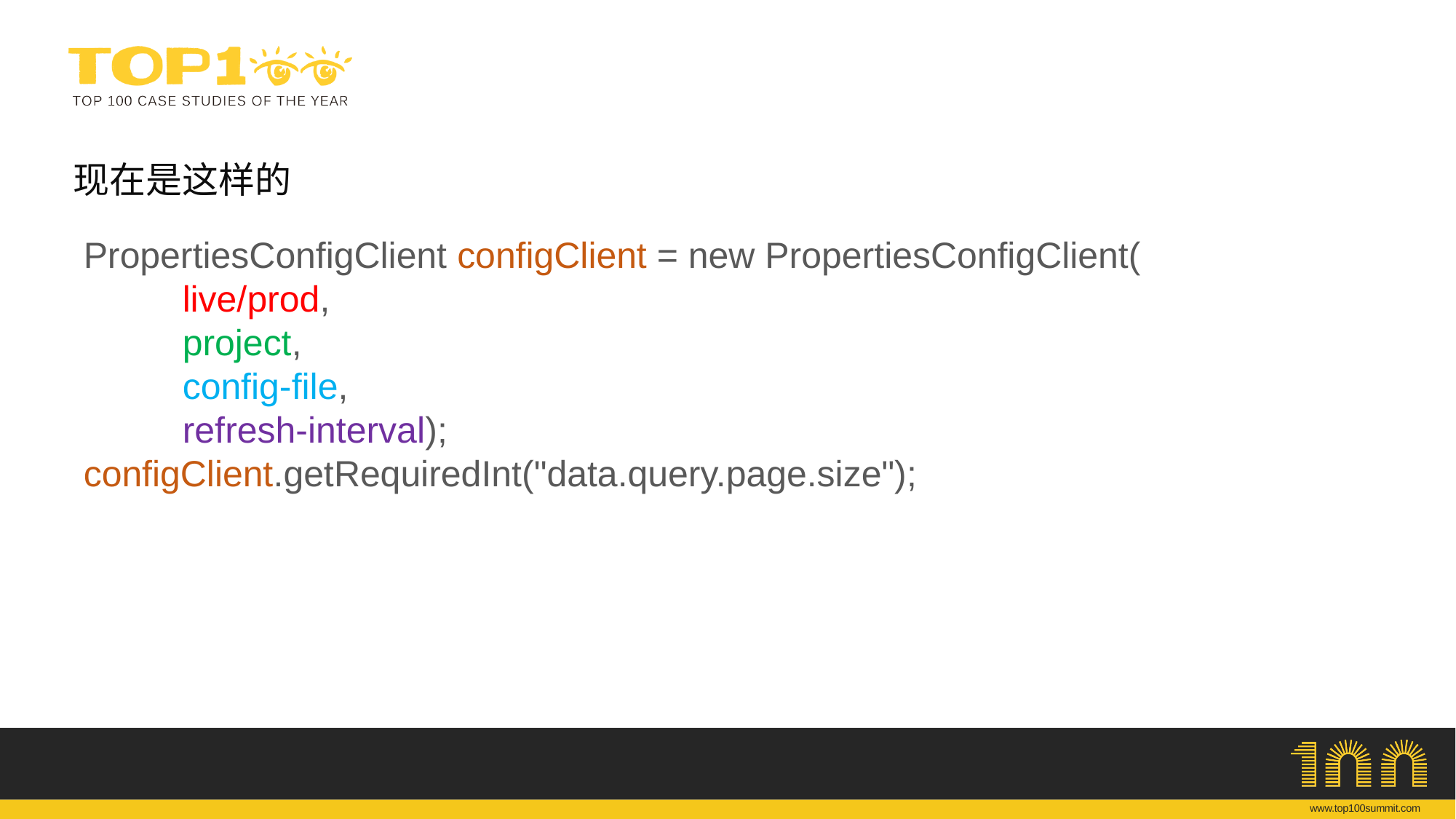

# 现在是这样的
 PropertiesConfigClient configClient = new PropertiesConfigClient(
     	live/prod,
	project,
	config-file,
	refresh-interval);
 configClient.getRequiredInt("data.query.page.size");